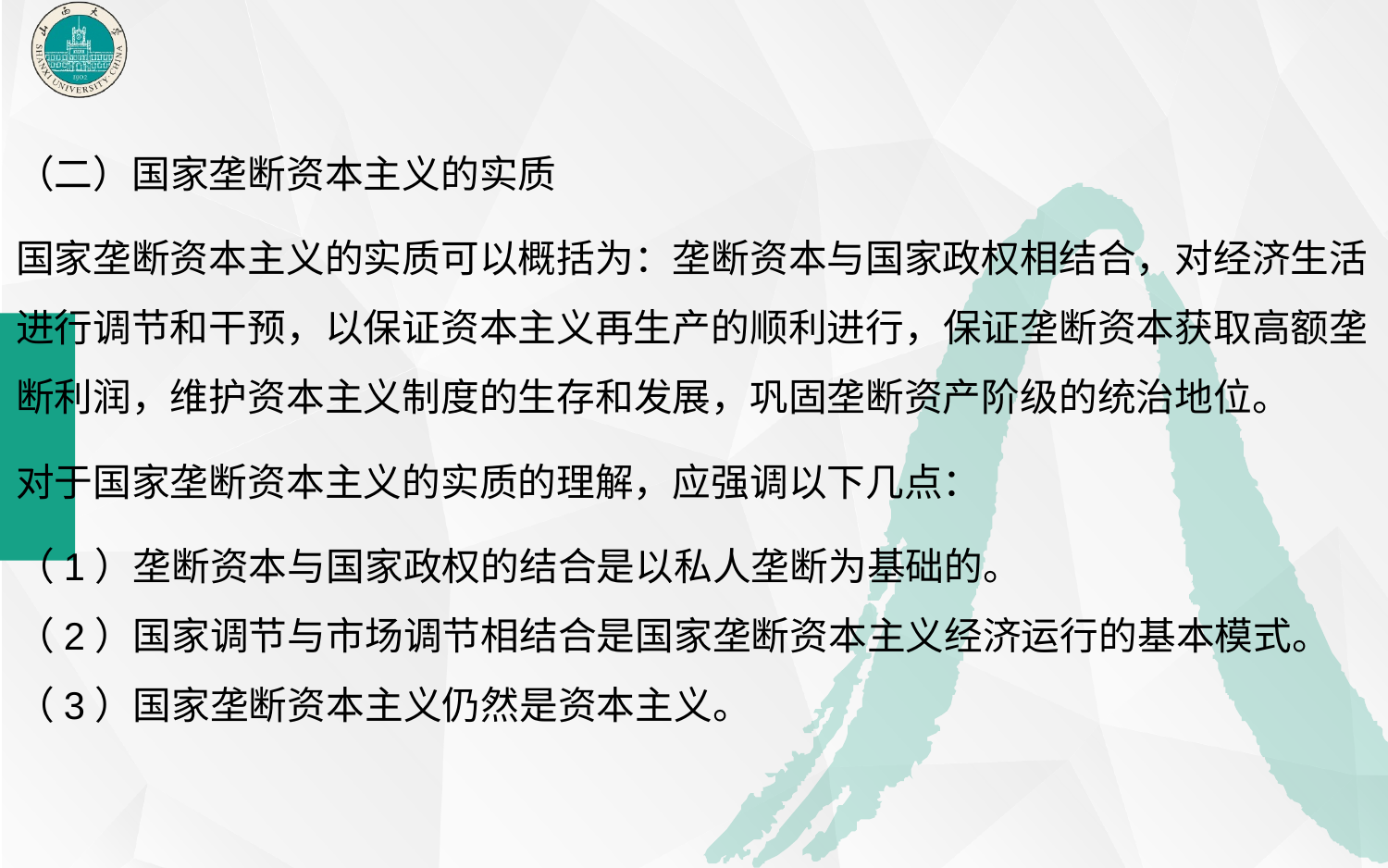

（二）国家垄断资本主义的实质
国家垄断资本主义的实质可以概括为：垄断资本与国家政权相结合，对经济生活进行调节和干预，以保证资本主义再生产的顺利进行，保证垄断资本获取高额垄断利润，维护资本主义制度的生存和发展，巩固垄断资产阶级的统治地位。
对于国家垄断资本主义的实质的理解，应强调以下几点：
（1）垄断资本与国家政权的结合是以私人垄断为基础的。
（2）国家调节与市场调节相结合是国家垄断资本主义经济运行的基本模式。
（3）国家垄断资本主义仍然是资本主义。